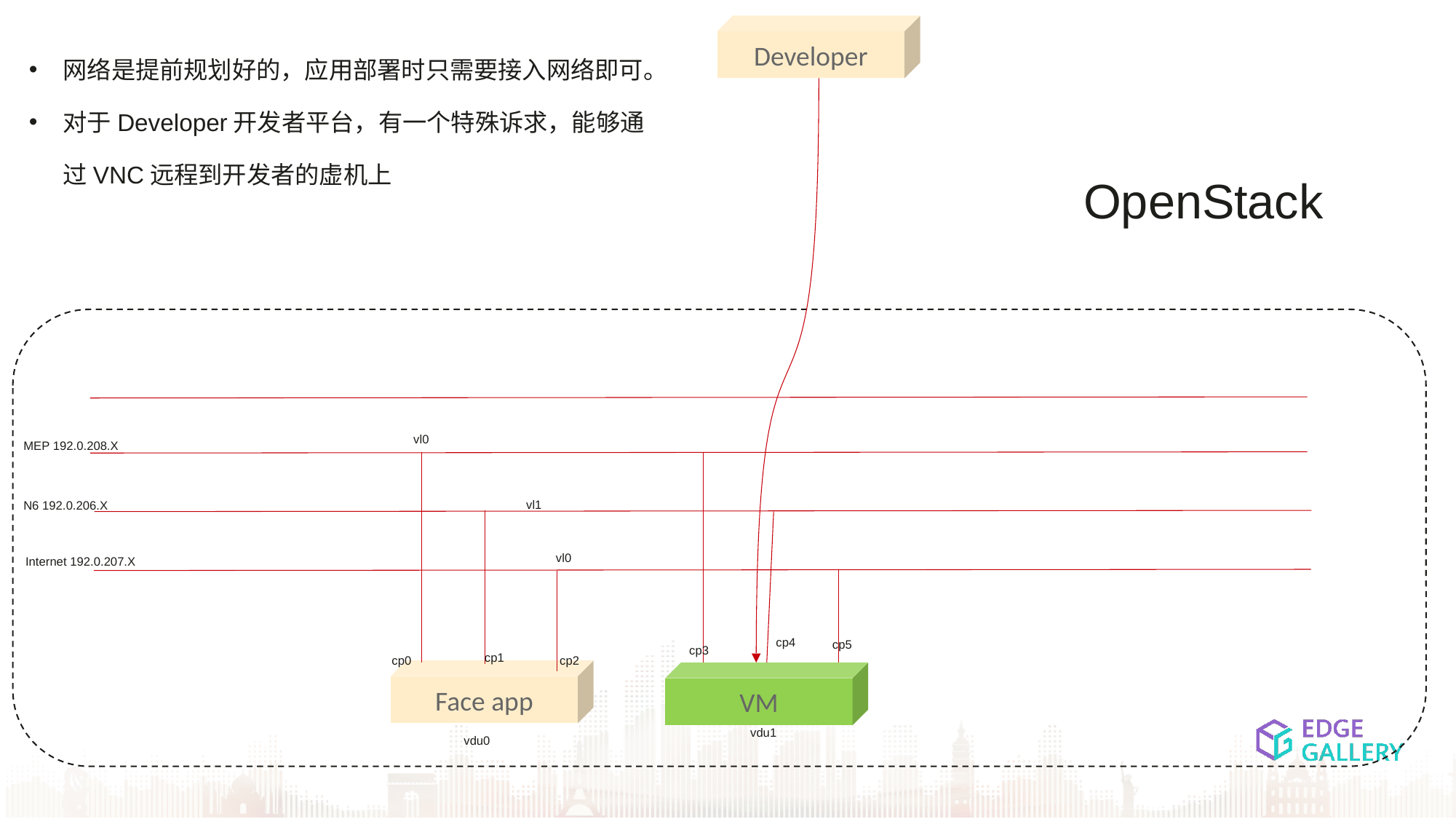

Developer
网络是提前规划好的，应用部署时只需要接入网络即可。
对于Developer开发者平台，有一个特殊诉求，能够通过VNC远程到开发者的虚机上
OpenStack

vl0
MEP 192.0.208.X
vl1
N6 192.0.206.X
vl0
Internet 192.0.207.X
cp4
cp5
cp3
cp1
cp0
cp2
Face app
VM
vdu1
vdu0